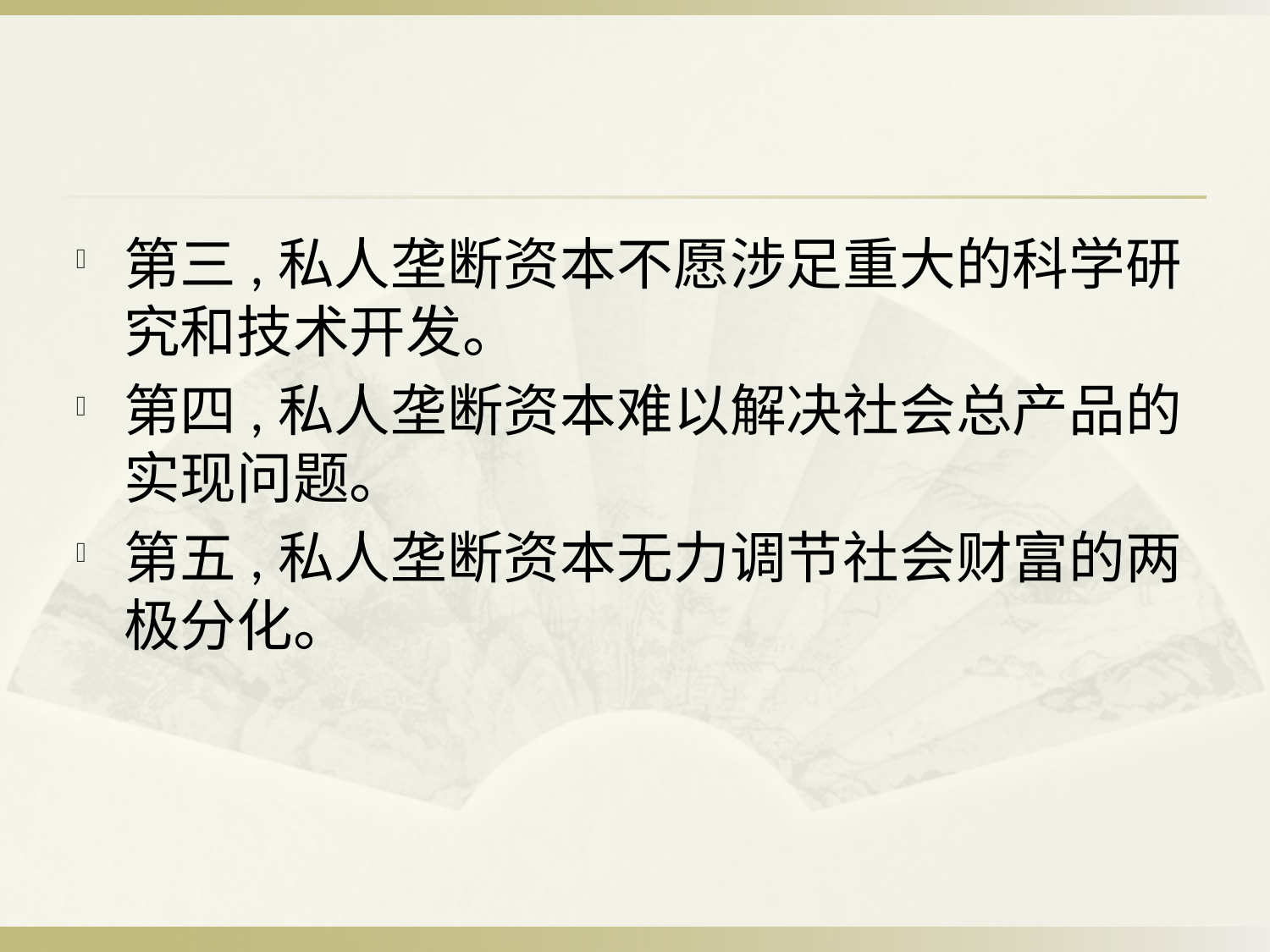

#
第三,私人垄断资本不愿涉足重大的科学研究和技术开发。
第四,私人垄断资本难以解决社会总产品的实现问题。
第五,私人垄断资本无力调节社会财富的两极分化。